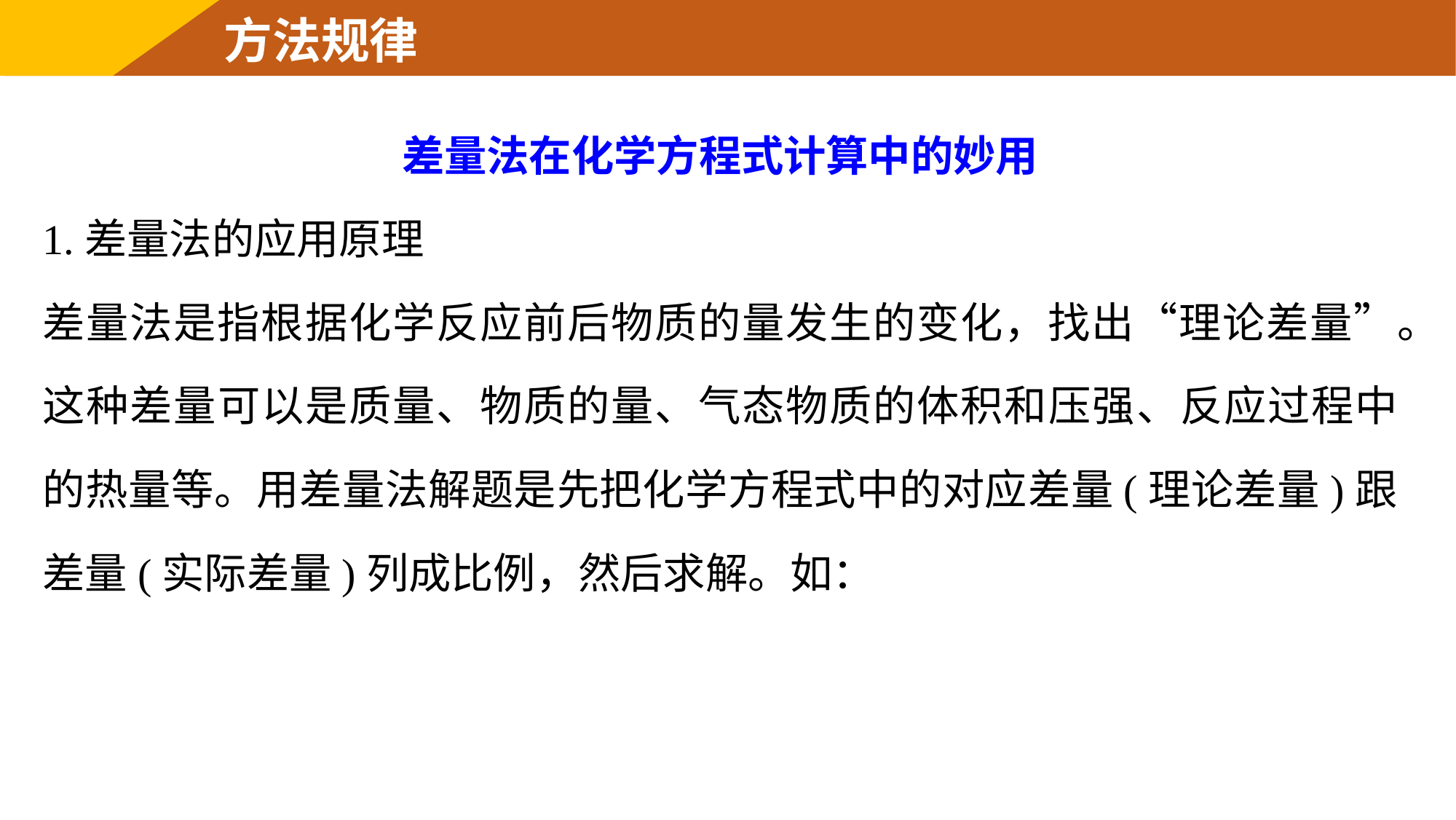

方法规律
差量法在化学方程式计算中的妙用
1.差量法的应用原理
差量法是指根据化学反应前后物质的量发生的变化，找出“理论差量”。这种差量可以是质量、物质的量、气态物质的体积和压强、反应过程中的热量等。用差量法解题是先把化学方程式中的对应差量(理论差量)跟差量(实际差量)列成比例，然后求解。如：